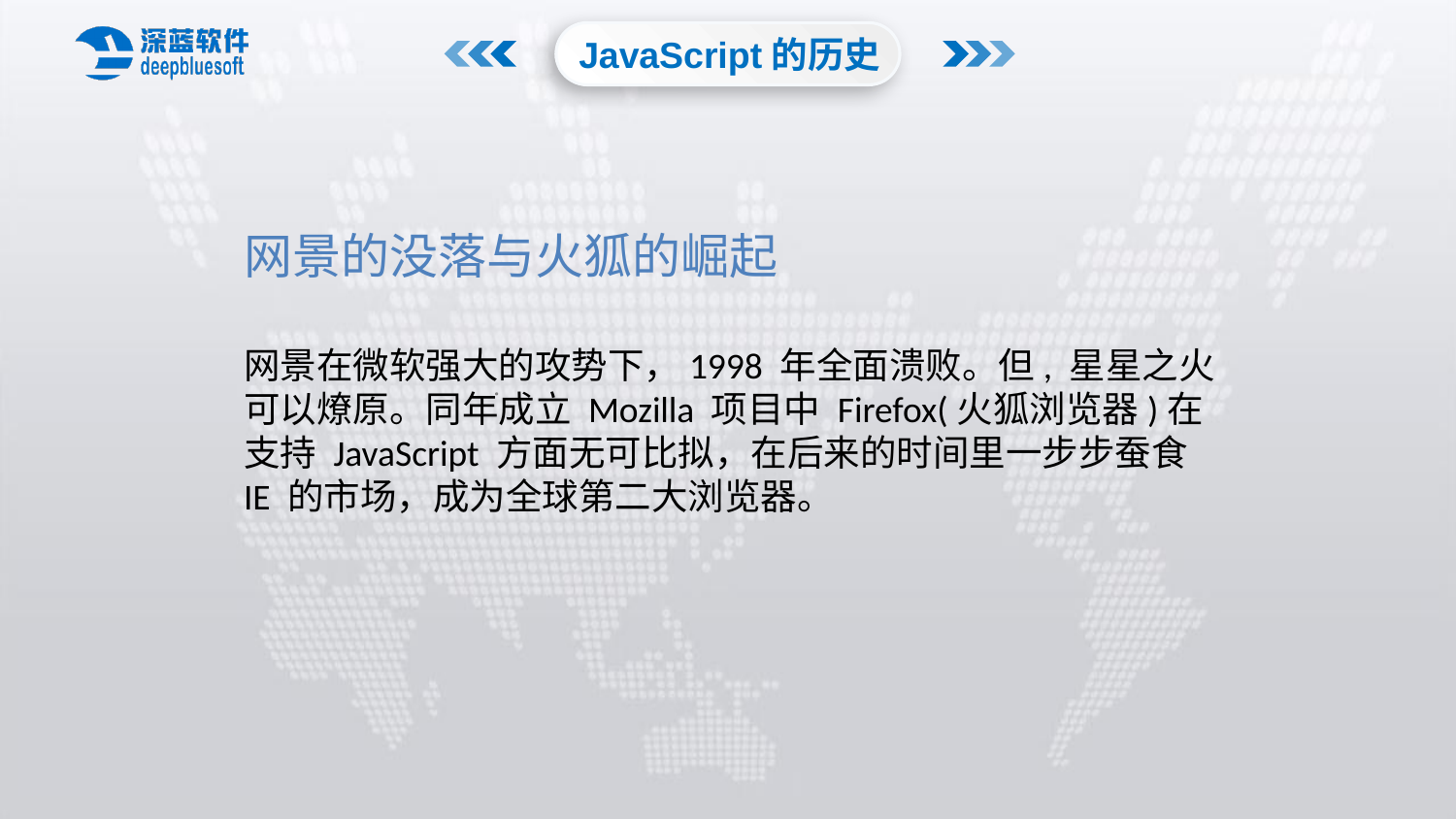

JavaScript的历史

网景的没落与火狐的崛起

网景在微软强大的攻势下，1998 年全面溃败。但, 星星之火可以燎原。同年成立 Mozilla 项目中 Firefox(火狐浏览器)在支持 JavaScript 方面无可比拟，在后来的时间里一步步蚕食 IE 的市场，成为全球第二大浏览器。